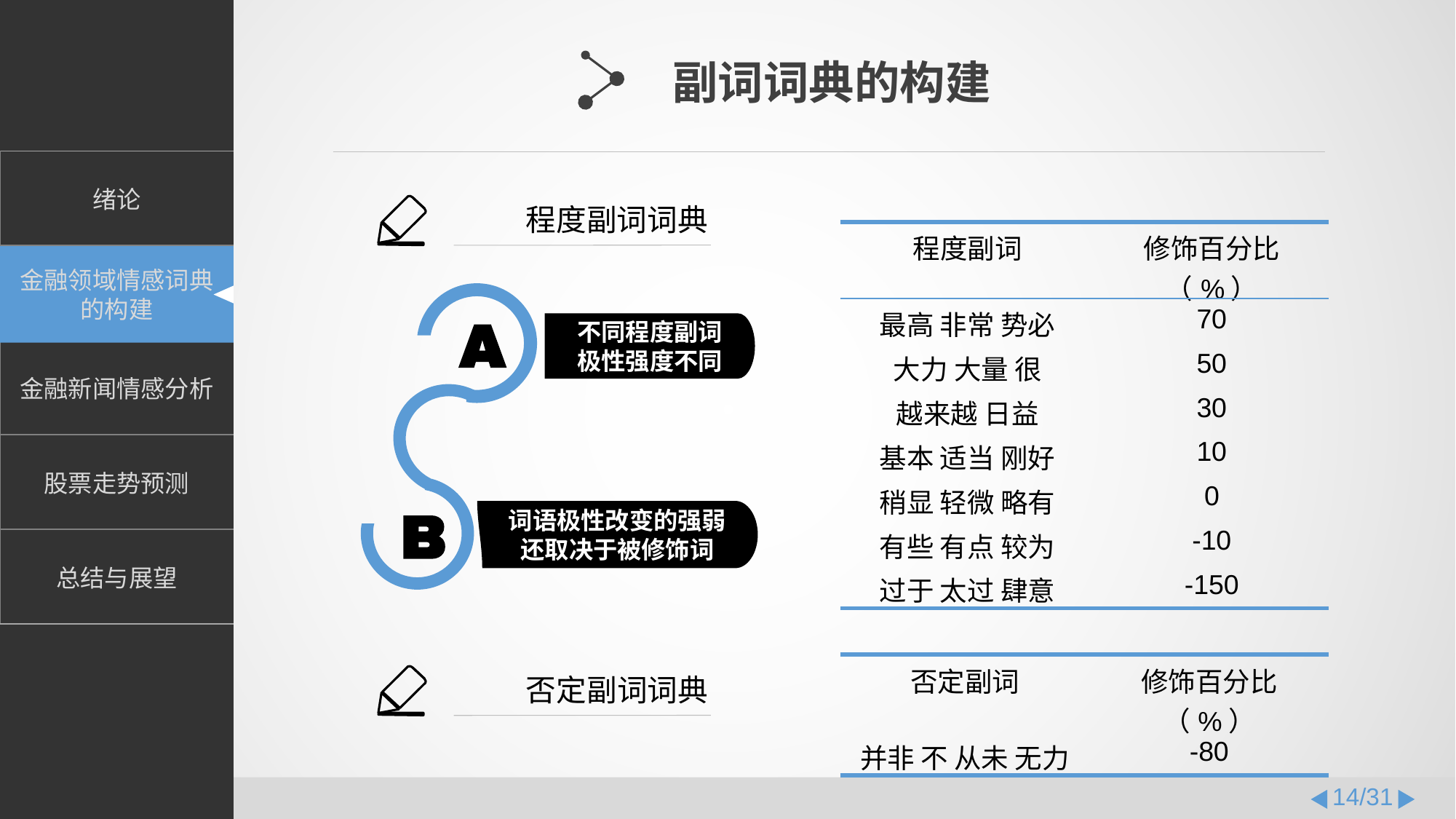

副词词典的构建

程度副词词典
| 程度副词 | 修饰百分比（%） |
| --- | --- |
| 最高 非常 势必 | 70 |
| 大力 大量 很 | 50 |
| 越来越 日益 | 30 |
| 基本 适当 刚好 | 10 |
| 稍显 轻微 略有 | 0 |
| 有些 有点 较为 | -10 |
| 过于 太过 肆意 | -150 |

A
不同程度副词
极性强度不同

B
词语极性改变的强弱
还取决于被修饰词
| 否定副词 | 修饰百分比（%） |
| --- | --- |
| 并非 不 从未 无力 | -80 |

否定副词词典